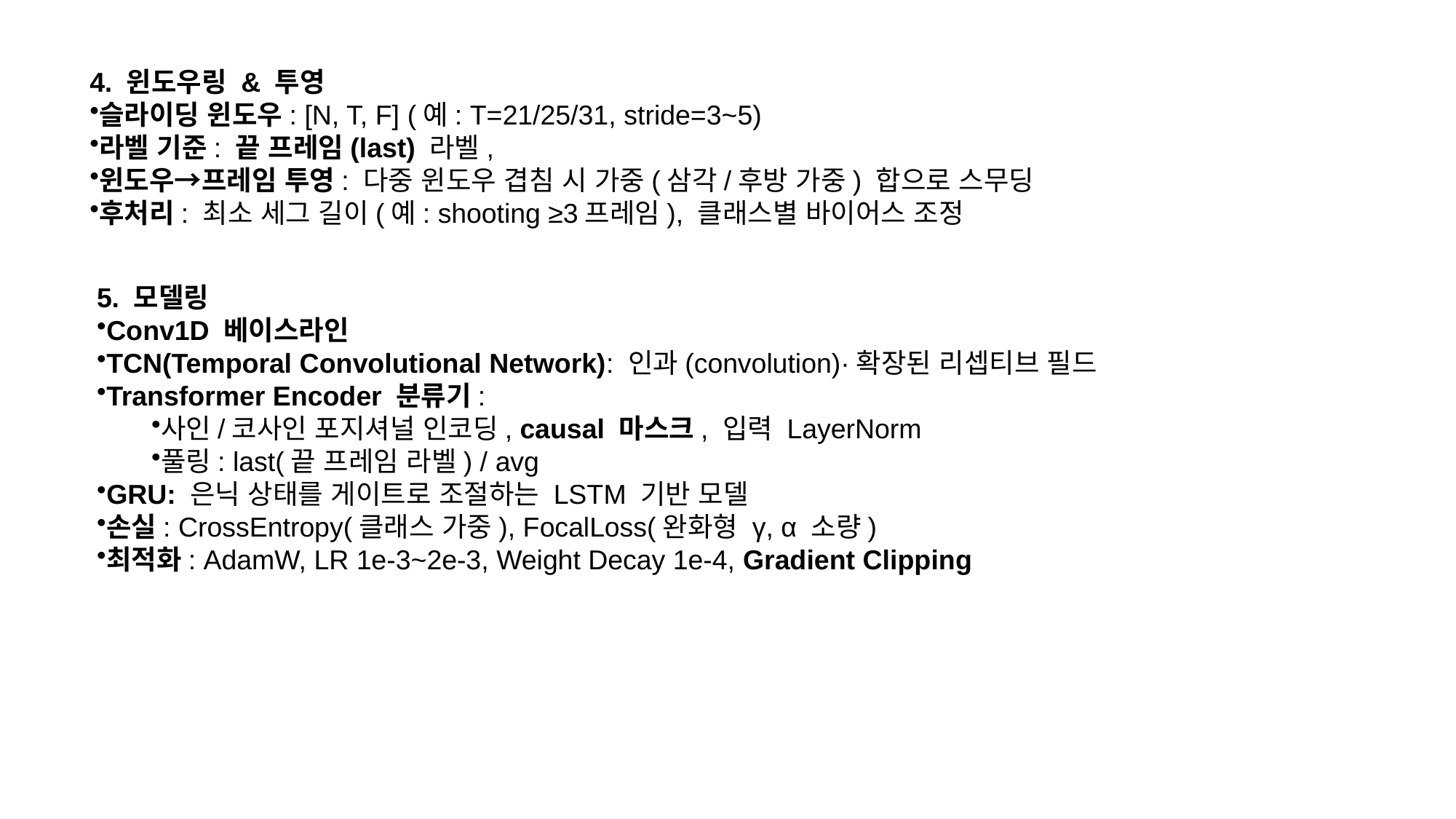

4. 윈도우링 & 투영
슬라이딩 윈도우: [N, T, F] (예: T=21/25/31, stride=3~5)
라벨 기준: 끝 프레임(last) 라벨,
윈도우→프레임 투영: 다중 윈도우 겹침 시 가중(삼각/후방 가중) 합으로 스무딩
후처리: 최소 세그 길이(예: shooting ≥3프레임), 클래스별 바이어스 조정

5. 모델링
Conv1D 베이스라인
TCN(Temporal Convolutional Network): 인과(convolution)·확장된 리셉티브 필드
Transformer Encoder 분류기:
사인/코사인 포지셔널 인코딩, causal 마스크, 입력 LayerNorm
풀링: last(끝 프레임 라벨) / avg
GRU: 은닉 상태를 게이트로 조절하는 LSTM 기반 모델
손실: CrossEntropy(클래스 가중), FocalLoss(완화형 γ, α 소량)
최적화: AdamW, LR 1e-3~2e-3, Weight Decay 1e-4, Gradient Clipping